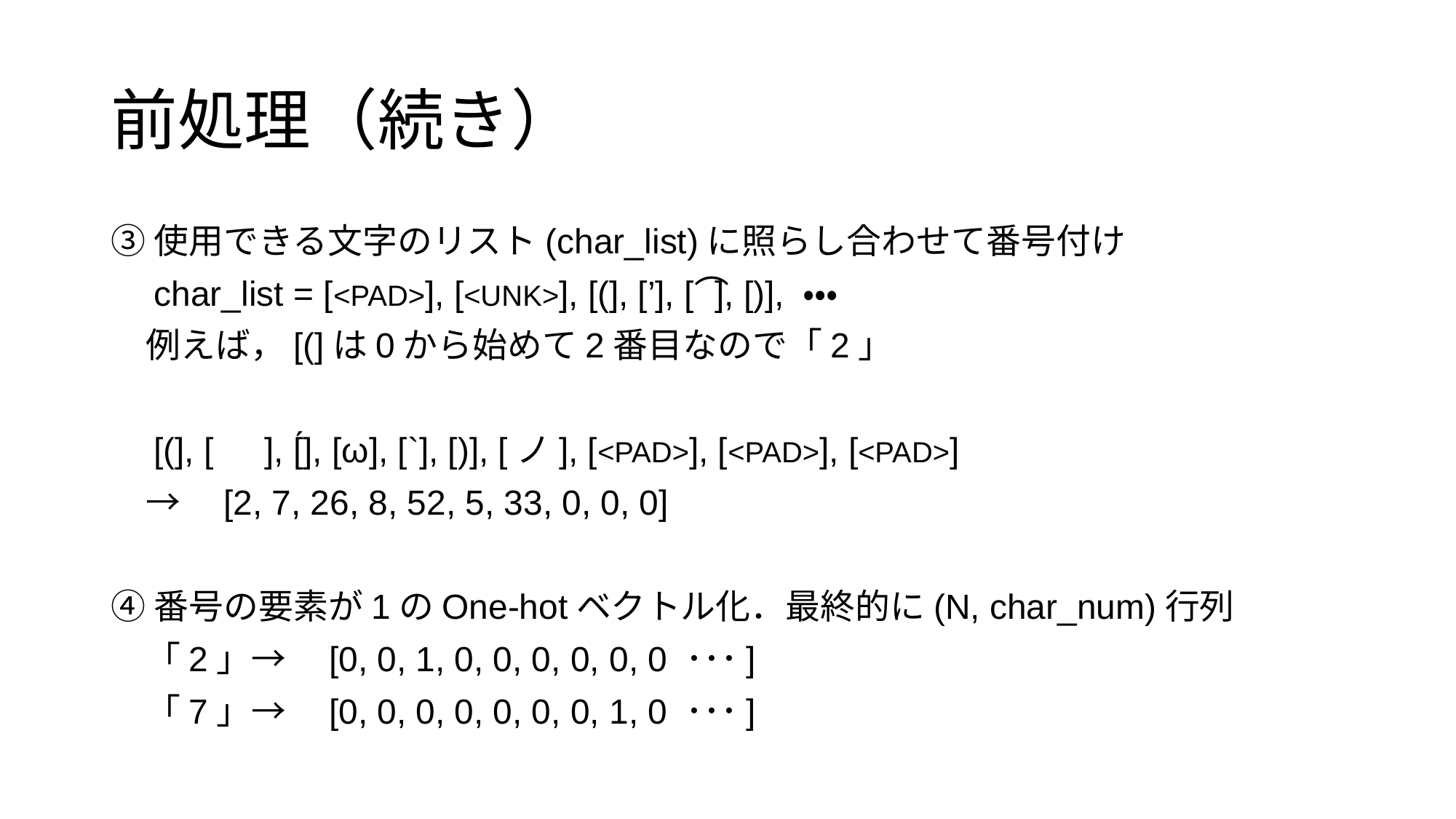

# 前処理（続き）
③使用できる文字のリスト(char_list)に照らし合わせて番号付け
　char_list = [<PAD>], [<UNK>], [(], [’], [⌒], [)], ・・・
　例えば，[(]は0から始めて2番目なので「2」

　[(], [　], [́], [ω], [`], [)], [ノ], [<PAD>], [<PAD>], [<PAD>]
　→　[2, 7, 26, 8, 52, 5, 33, 0, 0, 0]

④番号の要素が1のOne-hotベクトル化．最終的に(N, char_num)行列
　「2」→　[0, 0, 1, 0, 0, 0, 0, 0, 0 ･･･]
　「7」→　[0, 0, 0, 0, 0, 0, 0, 1, 0 ･･･]